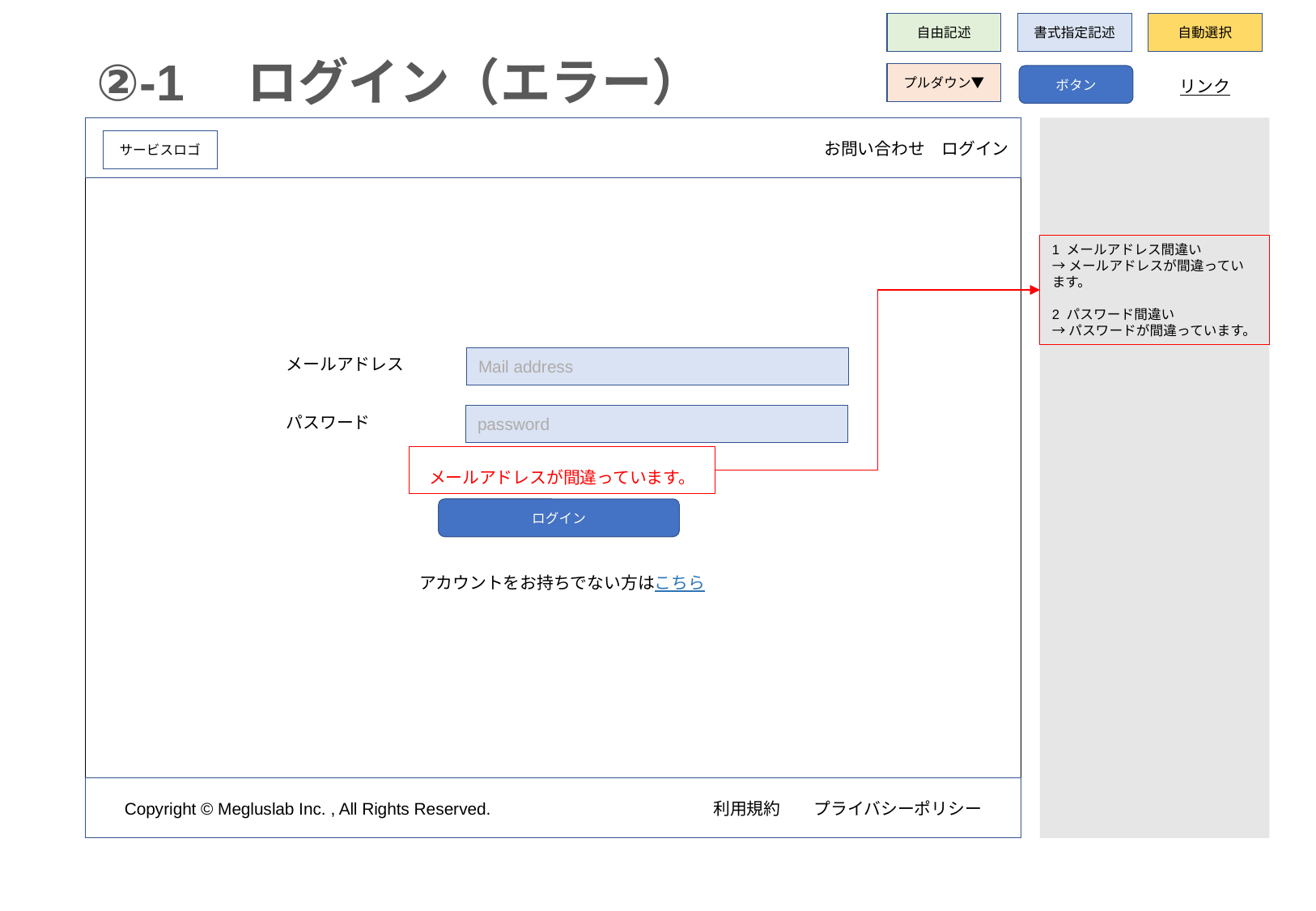

自由記述
書式指定記述
自動選択
②-1　ログイン（エラー）
プルダウン▼
ボタン
リンク

　　　　　　　　　　　お問い合わせ　ログイン

サービスロゴ
1 メールアドレス間違い
→メールアドレスが間違っています。

2 パスワード間違い
→パスワードが間違っています。
メールアドレス
Mail address
password
パスワード

メールアドレスが間違っています。
ログイン
アカウントをお持ちでない方はこちら
Copyright © Megluslab Inc. , All Rights Reserved.　　　　　　　　　　　　　利用規約　　プライバシーポリシー